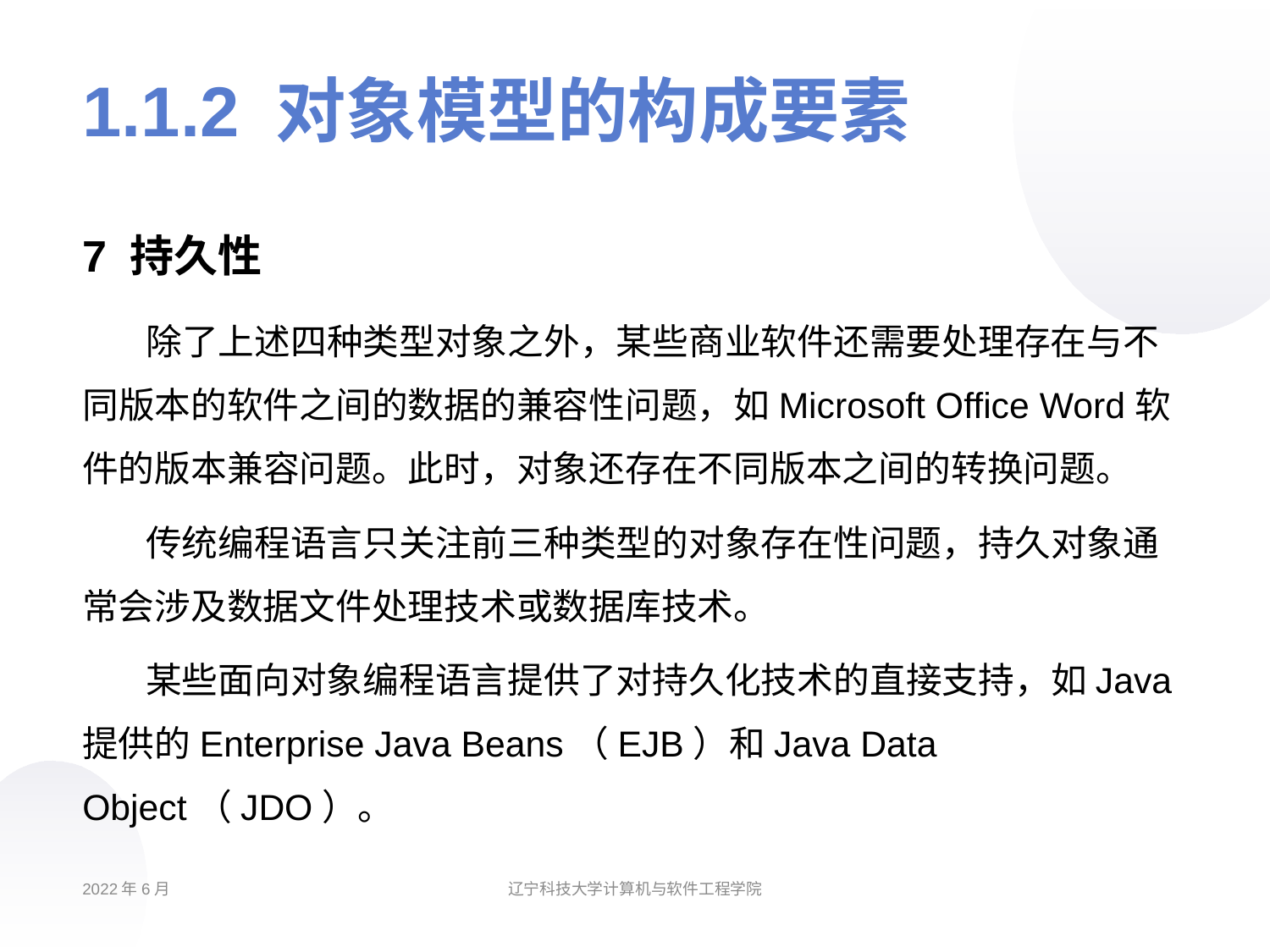

# 1.1.2 对象模型的构成要素
7 持久性
除了上述四种类型对象之外，某些商业软件还需要处理存在与不同版本的软件之间的数据的兼容性问题，如Microsoft Office Word软件的版本兼容问题。此时，对象还存在不同版本之间的转换问题。
传统编程语言只关注前三种类型的对象存在性问题，持久对象通常会涉及数据文件处理技术或数据库技术。
某些面向对象编程语言提供了对持久化技术的直接支持，如Java提供的Enterprise Java Beans（EJB）和Java Data Object（JDO）。

2022年6月
辽宁科技大学计算机与软件工程学院
67